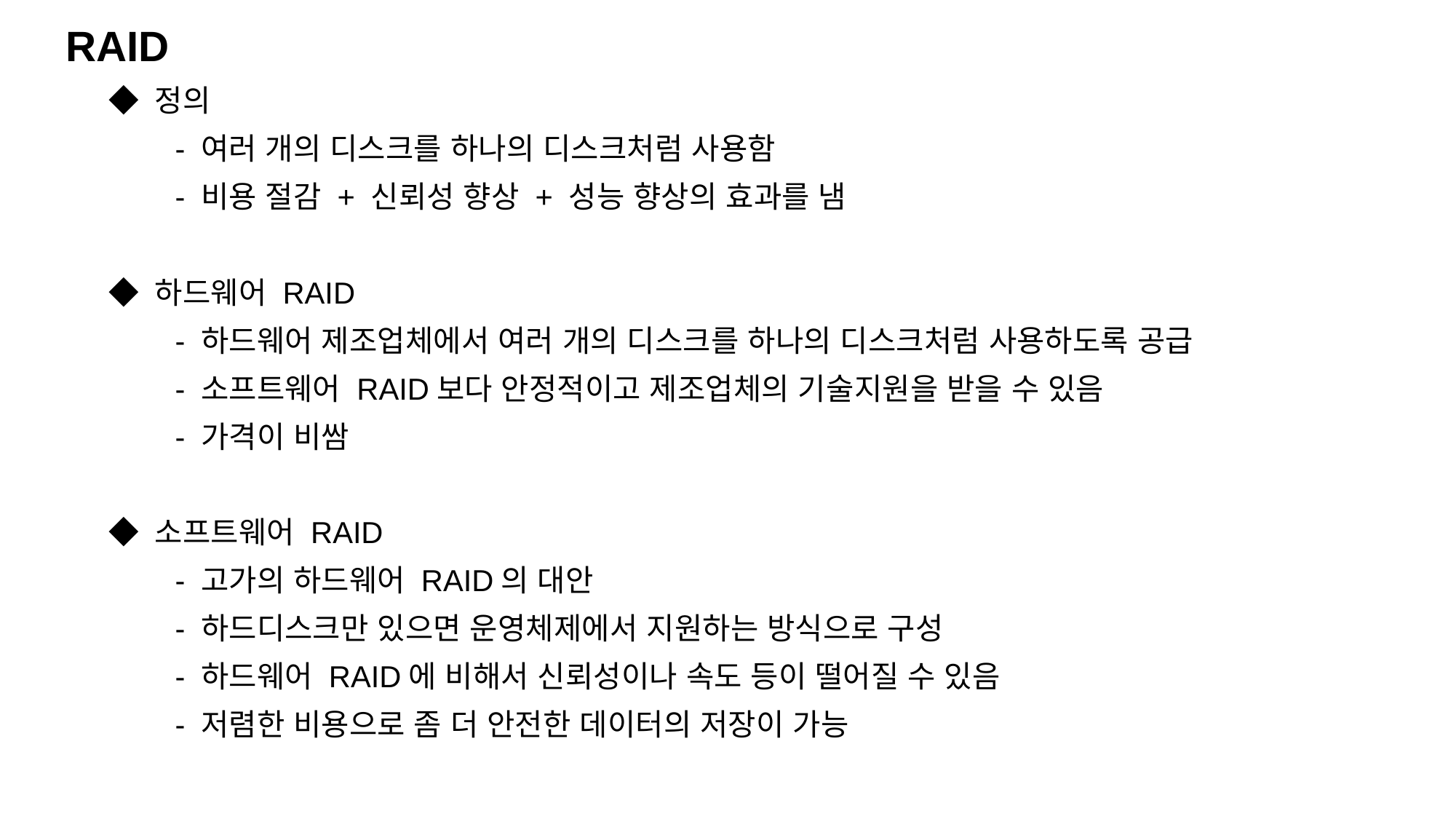

RAID
     ◆ 정의
	- 여러 개의 디스크를 하나의 디스크처럼 사용함
	- 비용 절감 + 신뢰성 향상 + 성능 향상의 효과를 냄

     ◆ 하드웨어 RAID
	- 하드웨어 제조업체에서 여러 개의 디스크를 하나의 디스크처럼 사용하도록 공급
	- 소프트웨어 RAID보다 안정적이고 제조업체의 기술지원을 받을 수 있음
	- 가격이 비쌈

     ◆ 소프트웨어 RAID
	- 고가의 하드웨어 RAID의 대안
	- 하드디스크만 있으면 운영체제에서 지원하는 방식으로 구성
	- 하드웨어 RAID에 비해서 신뢰성이나 속도 등이 떨어질 수 있음
	- 저렴한 비용으로 좀 더 안전한 데이터의 저장이 가능